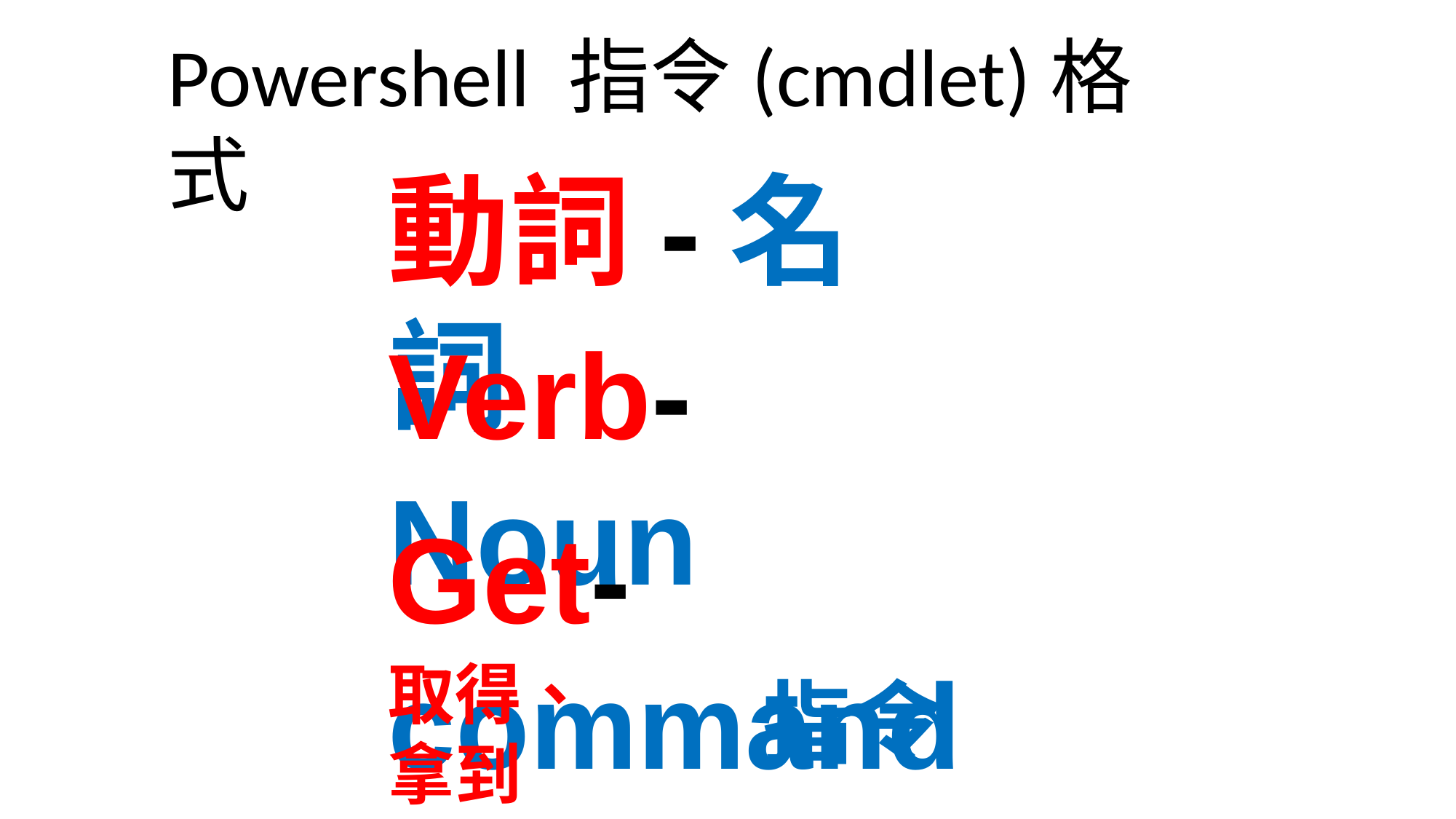

Powershell 指令(cmdlet)格式
動詞-名詞

Verb-Noun

Get-command

取得、拿到
指令